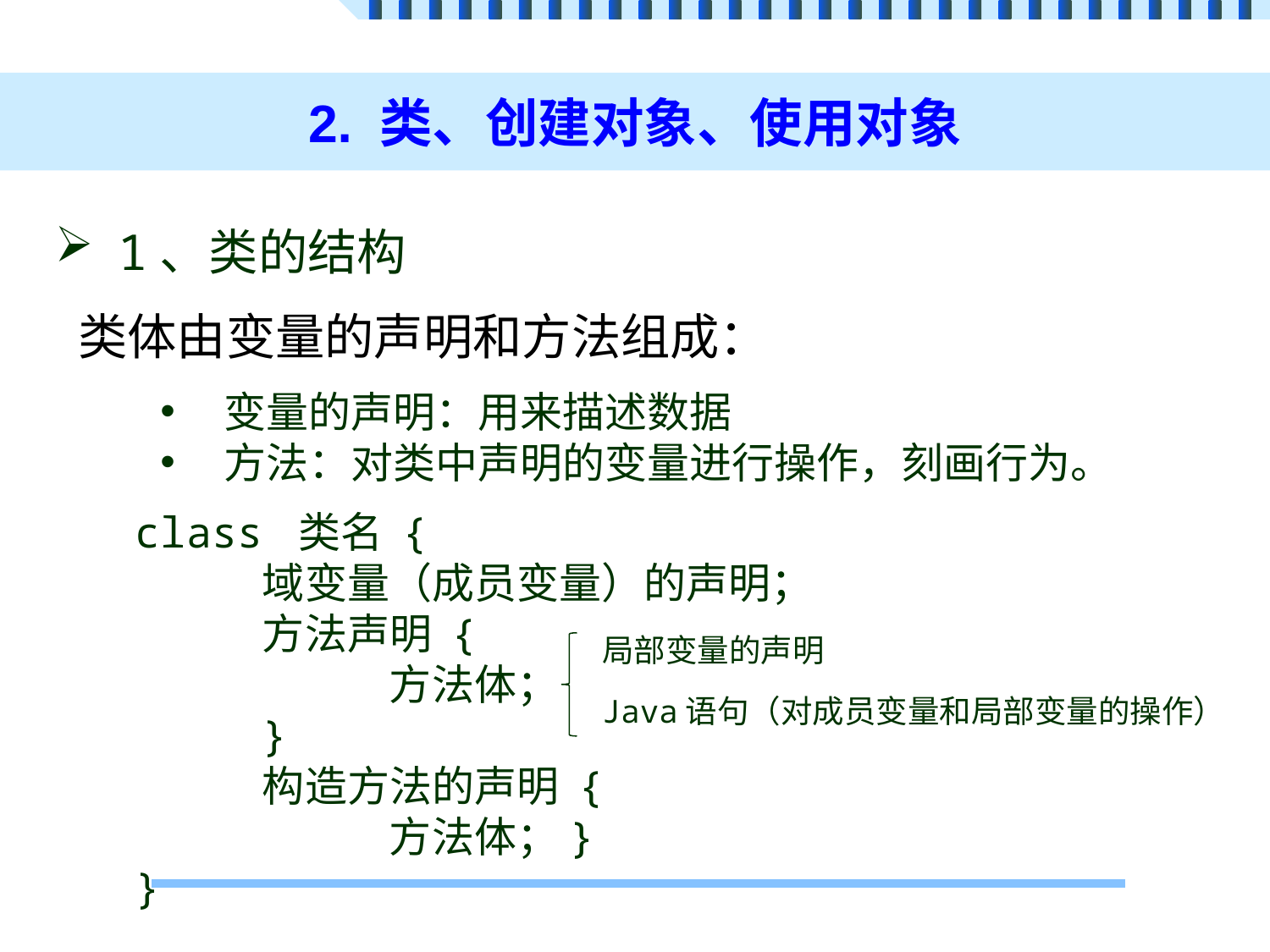

# 2. 类、创建对象、使用对象
1、类的结构
类体由变量的声明和方法组成：
变量的声明：用来描述数据
方法：对类中声明的变量进行操作，刻画行为。
class 类名 {
	域变量（成员变量）的声明；
	方法声明 {
		方法体；
	}
	构造方法的声明 {
		方法体；}
}
局部变量的声明

Java语句（对成员变量和局部变量的操作）